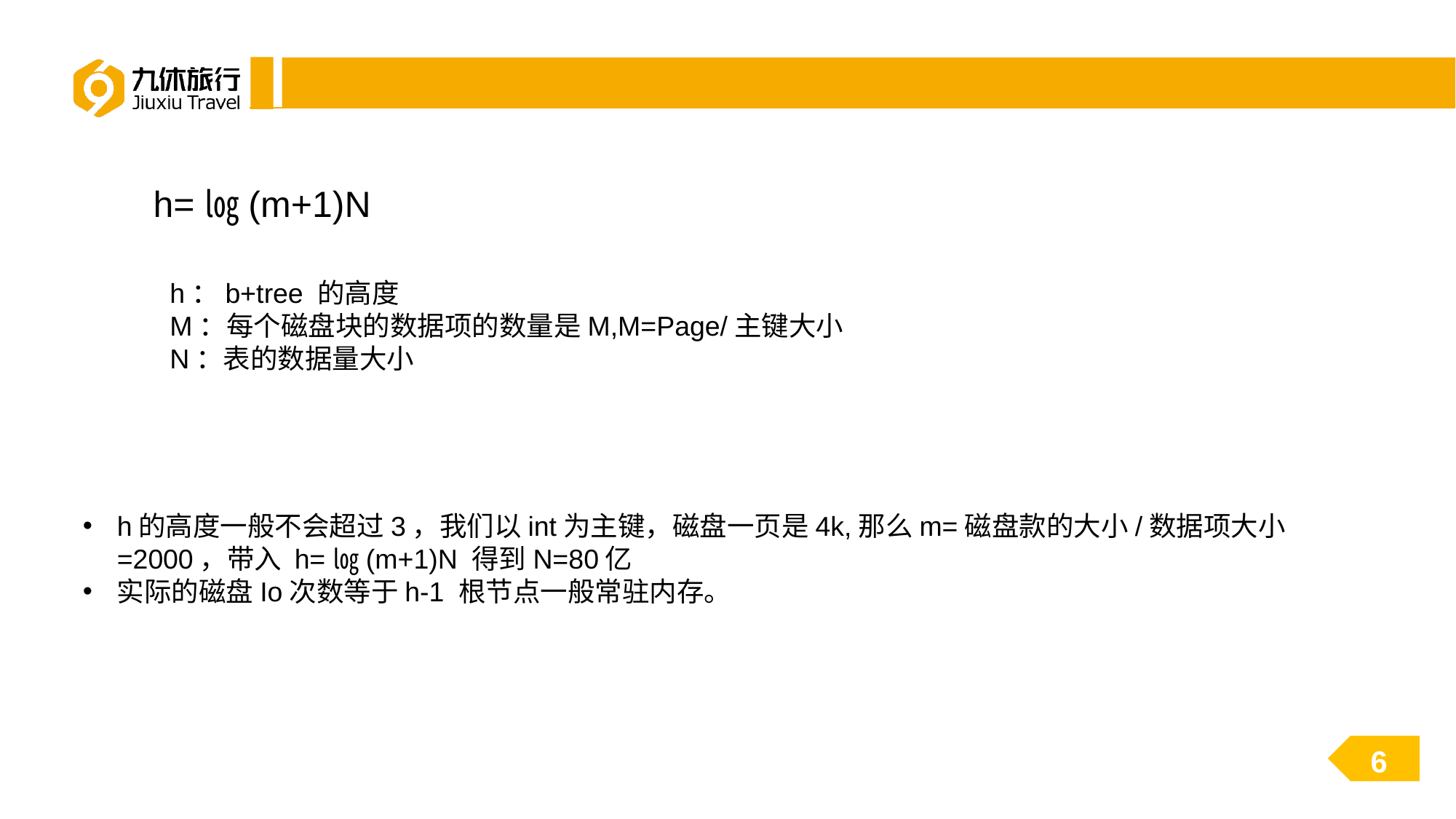

#
h=㏒(m+1)N
h：b+tree 的高度
M：每个磁盘块的数据项的数量是M,M=Page/主键大小
N：表的数据量大小
h的高度一般不会超过3，我们以int为主键，磁盘一页是4k,那么m=磁盘款的大小/数据项大小 =2000，带入 h=㏒(m+1)N 得到N=80亿
实际的磁盘Io次数等于h-1 根节点一般常驻内存。
6